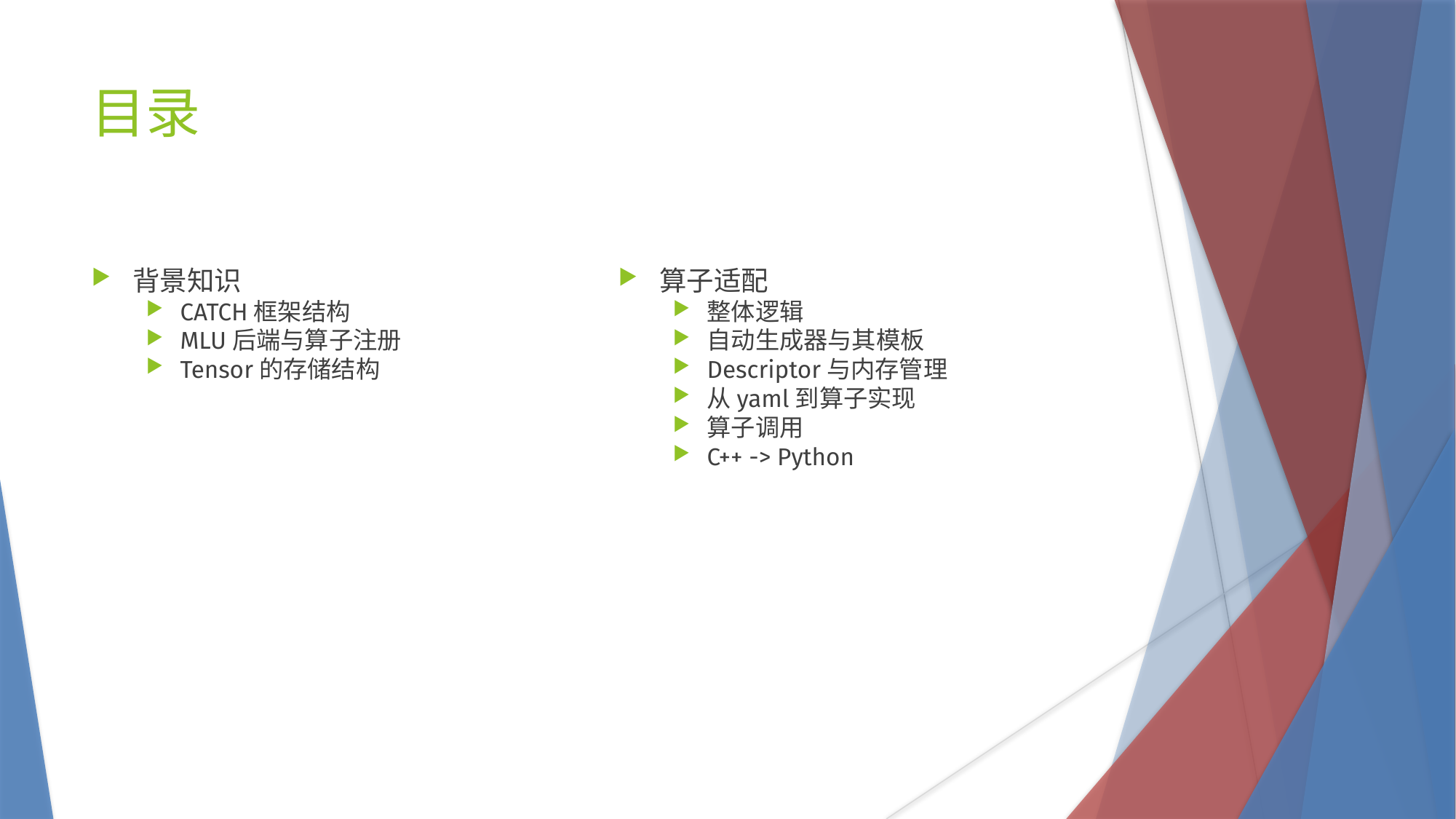

目录
背景知识
CATCH框架结构
MLU后端与算子注册
Tensor的存储结构
算子适配
整体逻辑
自动生成器与其模板
Descriptor与内存管理
从yaml到算子实现
算子调用
C++ -> Python